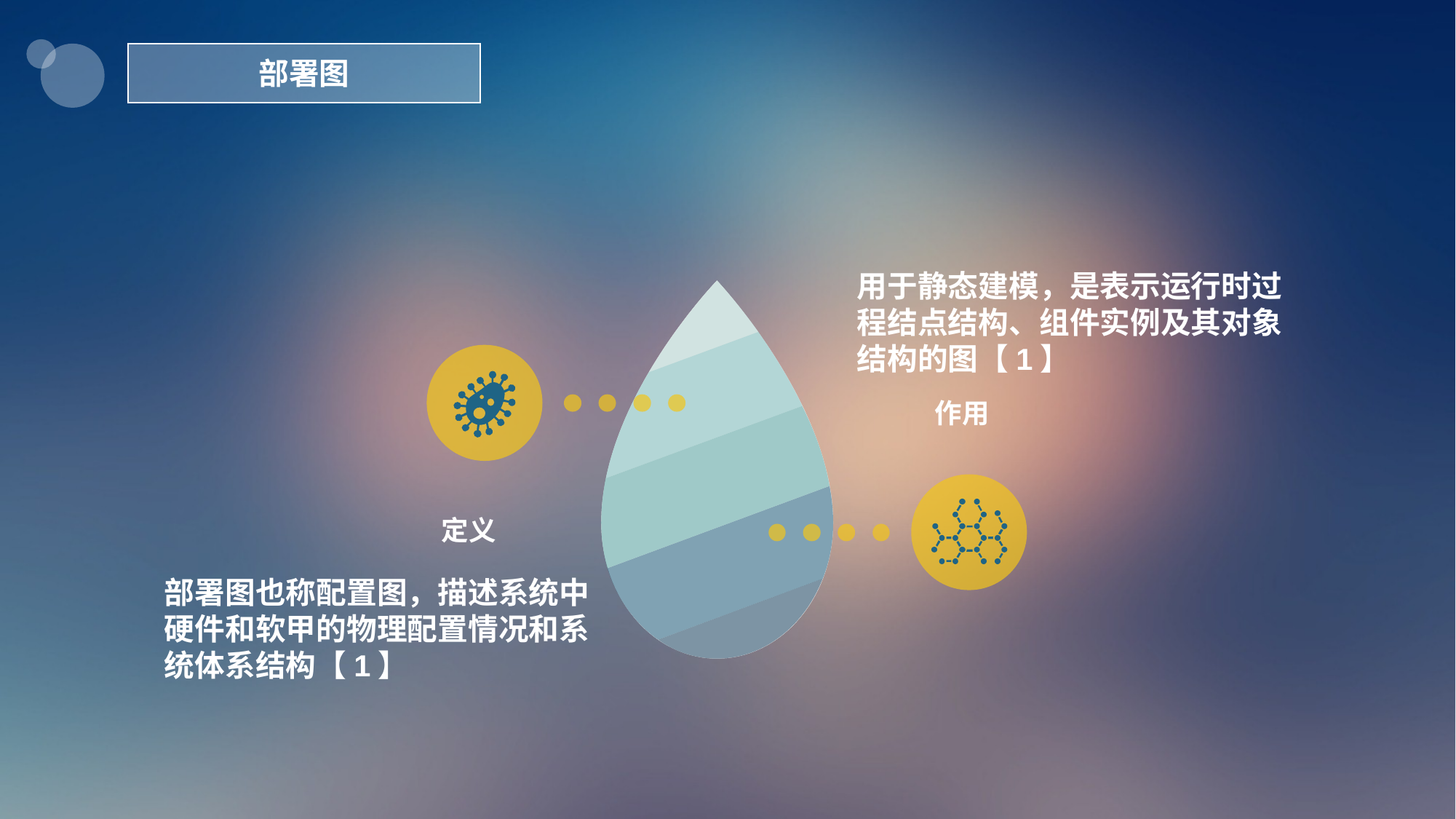

部署图
用于静态建模，是表示运行时过程结点结构、组件实例及其对象结构的图【1】

作用
定义
部署图也称配置图，描述系统中硬件和软甲的物理配置情况和系统体系结构【1】